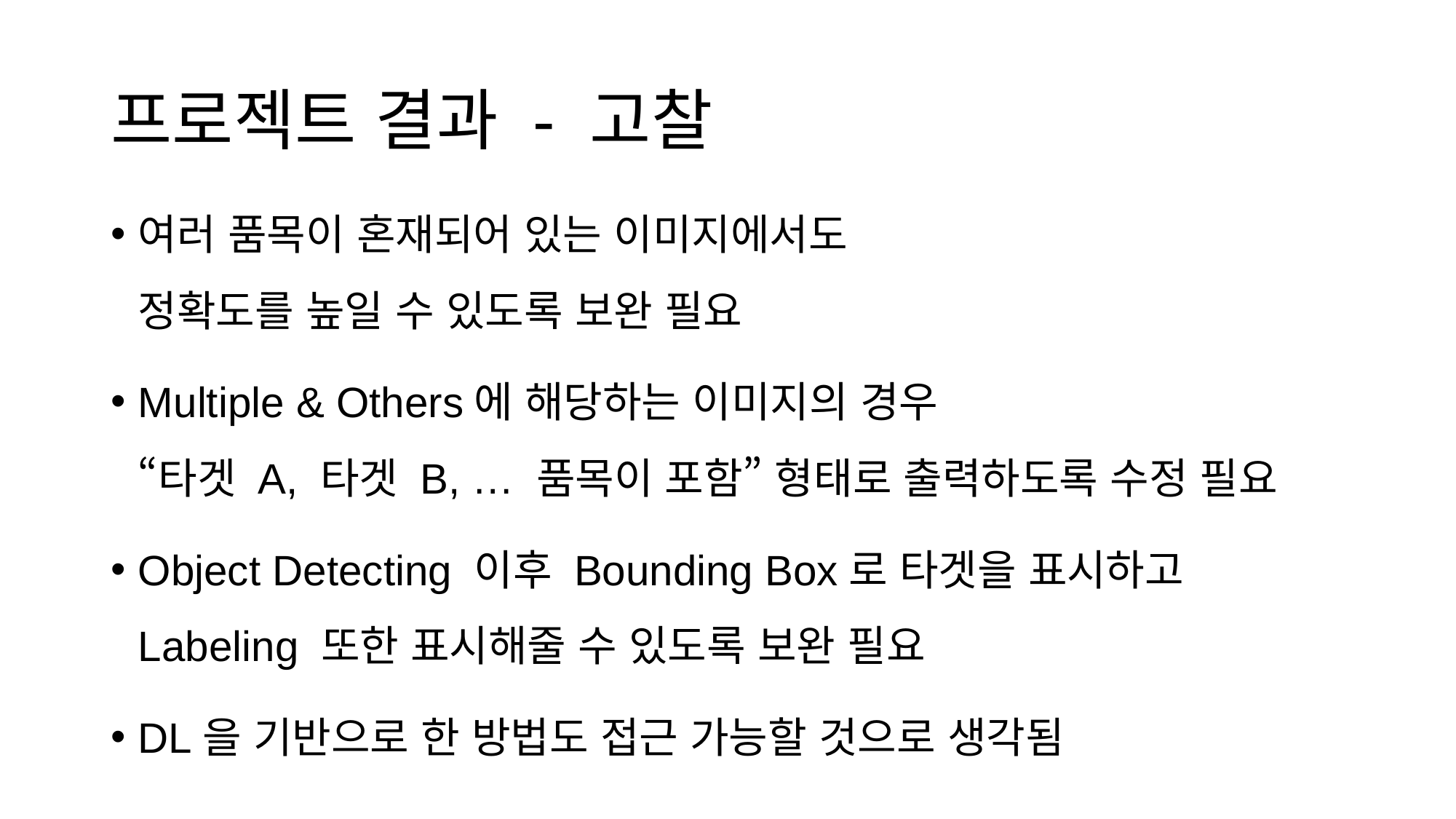

# 프로젝트 결과 - 고찰
여러 품목이 혼재되어 있는 이미지에서도
정확도를 높일 수 있도록 보완 필요
Multiple & Others에 해당하는 이미지의 경우
“타겟 A, 타겟 B, … 품목이 포함” 형태로 출력하도록 수정 필요
Object Detecting 이후 Bounding Box로 타겟을 표시하고
Labeling 또한 표시해줄 수 있도록 보완 필요
DL을 기반으로 한 방법도 접근 가능할 것으로 생각됨